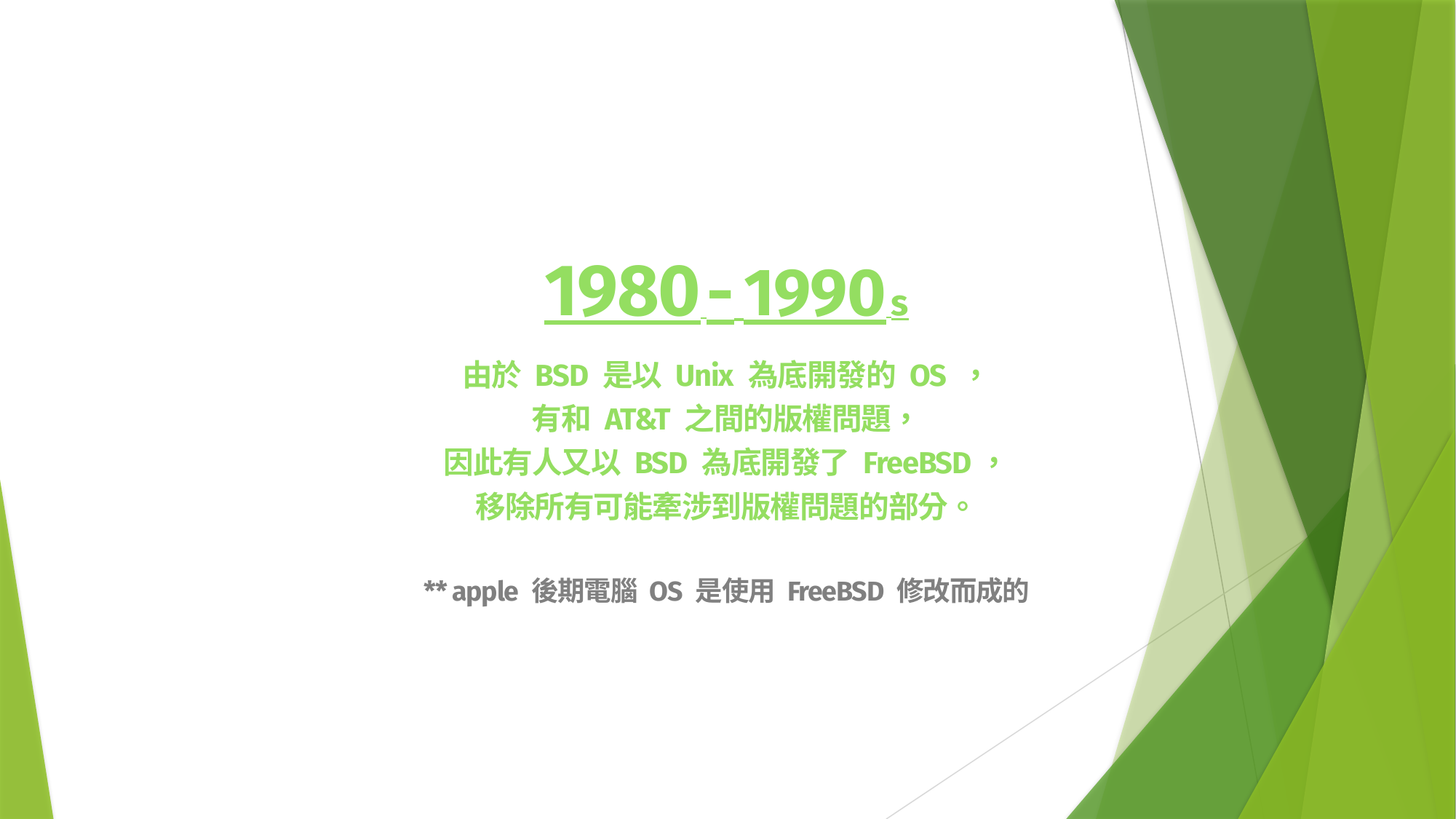

1980 - 1990 s

由於 BSD 是以 Unix 為底開發的 OS ，
有和 AT&T 之間的版權問題，
因此有人又以 BSD 為底開發了 FreeBSD，
移除所有可能牽涉到版權問題的部分。

** apple 後期電腦 OS 是使用 FreeBSD 修改而成的